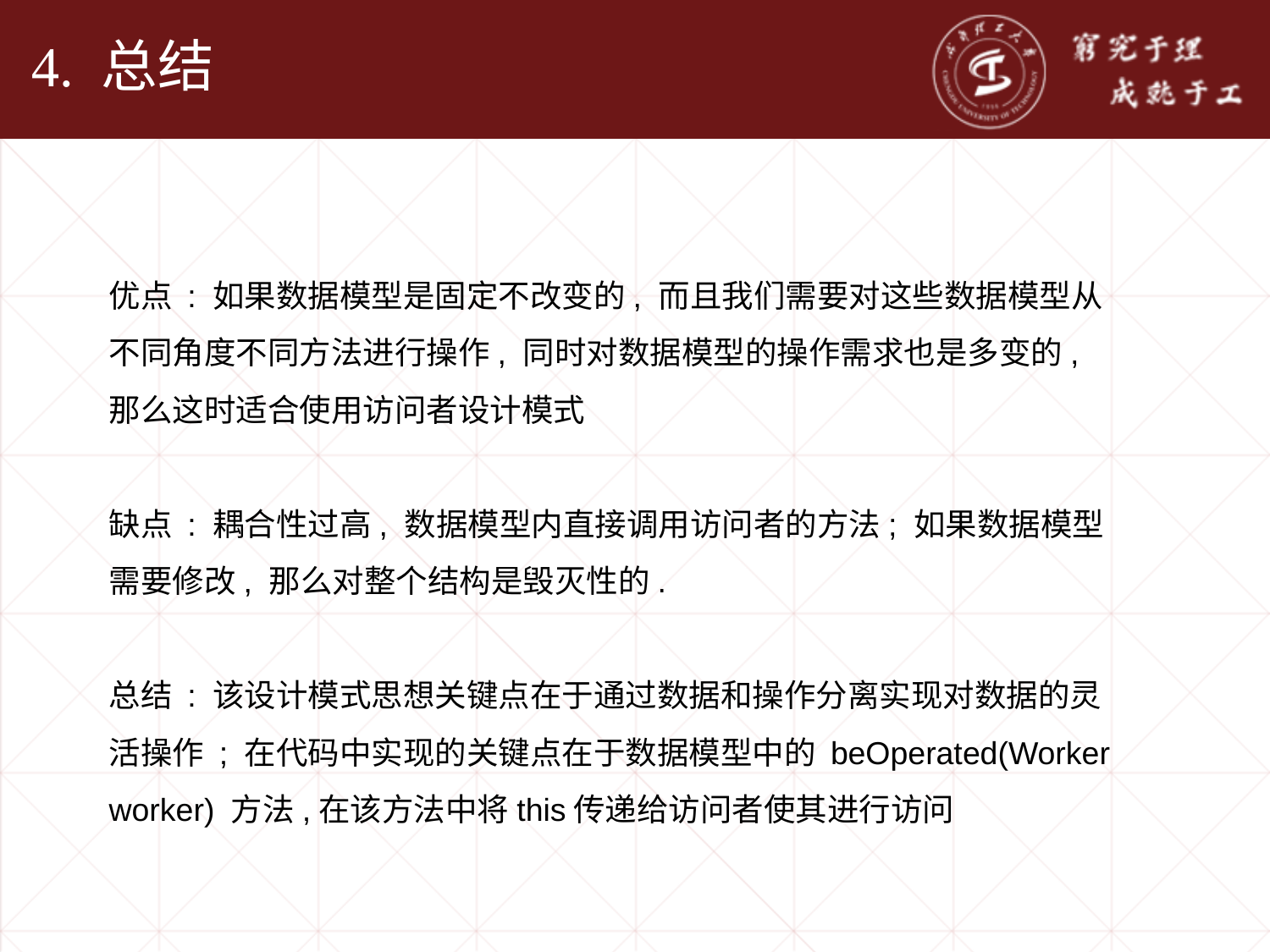

# 4. 总结
优点 : 如果数据模型是固定不改变的, 而且我们需要对这些数据模型从不同角度不同方法进行操作, 同时对数据模型的操作需求也是多变的, 那么这时适合使用访问者设计模式

缺点 : 耦合性过高, 数据模型内直接调用访问者的方法; 如果数据模型需要修改, 那么对整个结构是毁灭性的.

总结 : 该设计模式思想关键点在于通过数据和操作分离实现对数据的灵活操作 ; 在代码中实现的关键点在于数据模型中的 beOperated(Worker worker) 方法,在该方法中将this传递给访问者使其进行访问